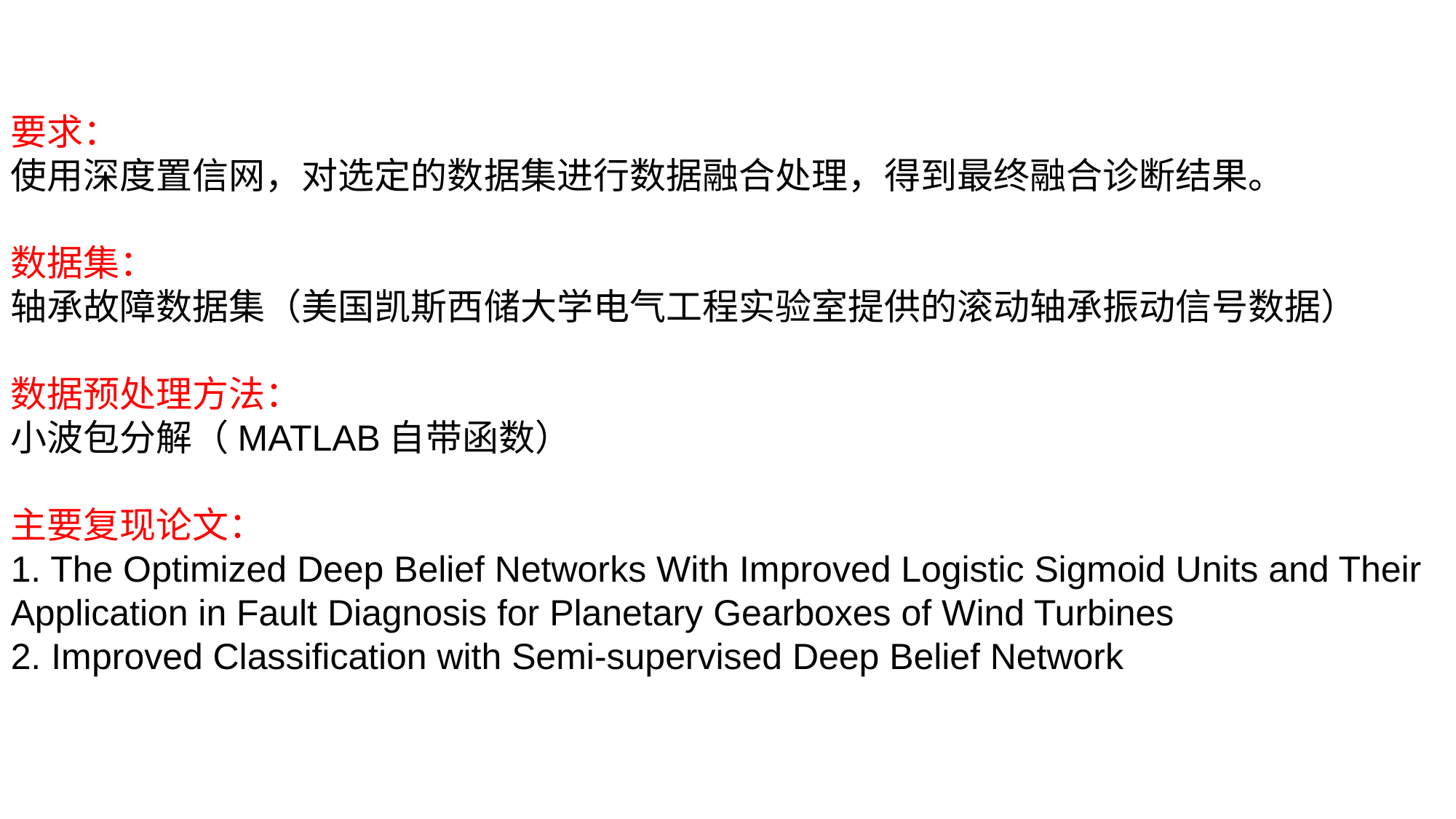

要求：
使用深度置信网，对选定的数据集进行数据融合处理，得到最终融合诊断结果。

数据集：
轴承故障数据集（美国凯斯西储大学电气工程实验室提供的滚动轴承振动信号数据）

数据预处理方法：
小波包分解（MATLAB自带函数）

主要复现论文：
1. The Optimized Deep Belief Networks With Improved Logistic Sigmoid Units and Their
Application in Fault Diagnosis for Planetary Gearboxes of Wind Turbines
2. Improved Classification with Semi-supervised Deep Belief Network